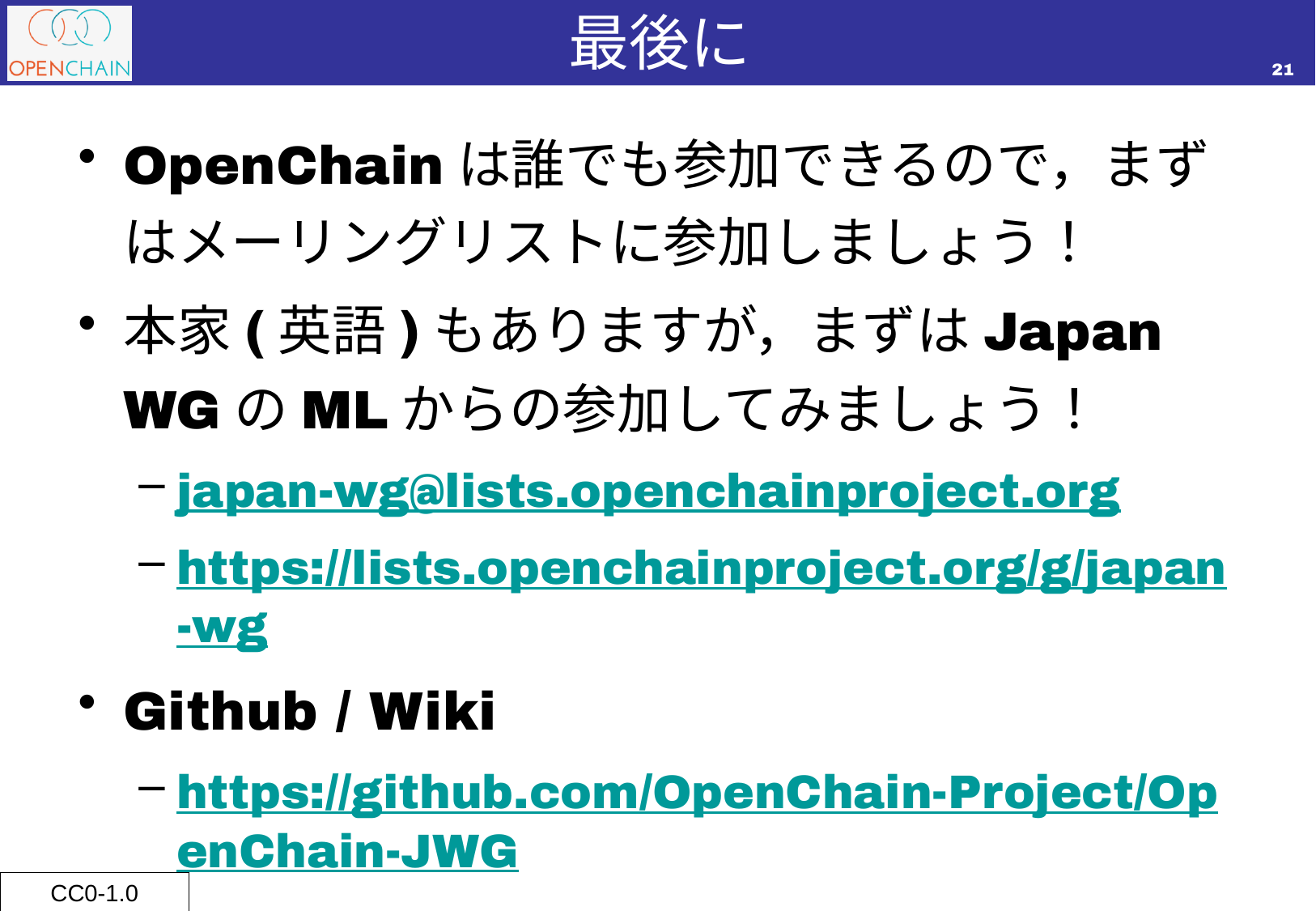

# 最後に
21
OpenChainは誰でも参加できるので，まずはメーリングリストに参加しましょう！
本家(英語)もありますが，まずはJapan WGのMLからの参加してみましょう！
japan-wg@lists.openchainproject.org
https://lists.openchainproject.org/g/japan-wg
Github / Wiki
https://github.com/OpenChain-Project/OpenChain-JWG
CC0-1.0